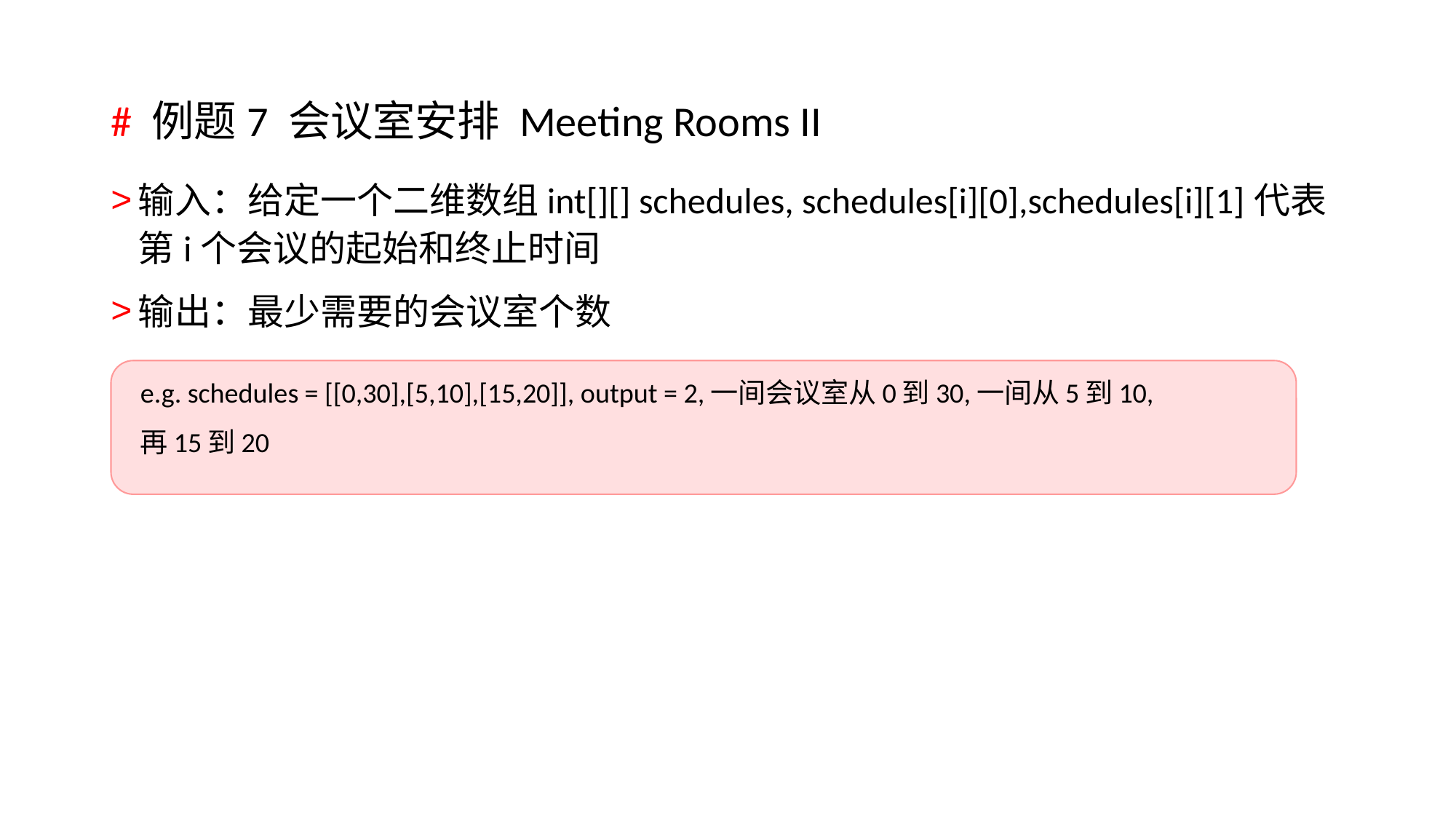

# # 例题7 会议室安排 Meeting Rooms II
输入：给定一个二维数组int[][] schedules, schedules[i][0],schedules[i][1]代表第i个会议的起始和终止时间
输出：最少需要的会议室个数

e.g. schedules = [[0,30],[5,10],[15,20]], output = 2,一间会议室从0到30,一间从5到10,
再15到20